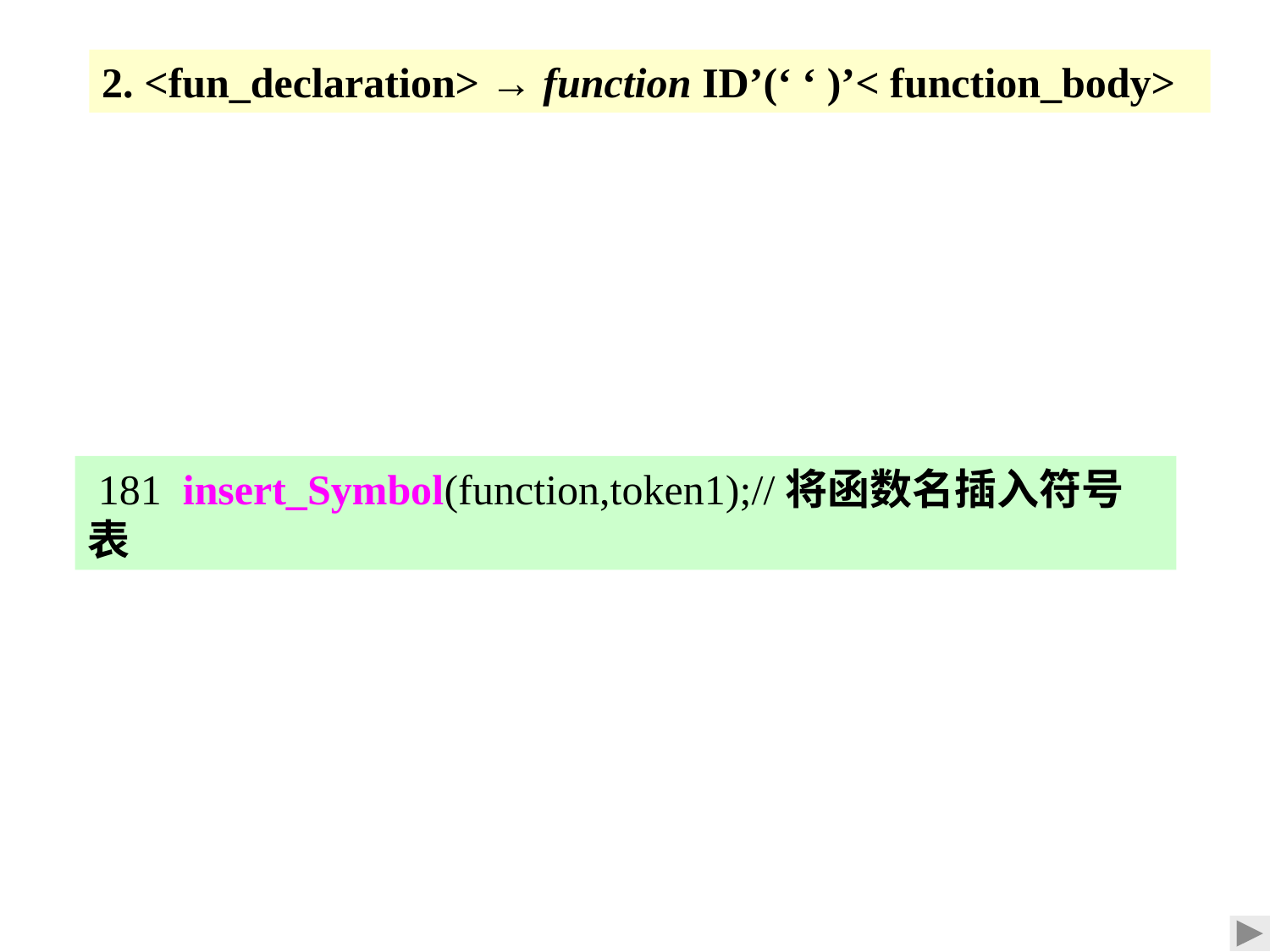

2. <fun_declaration> → function ID’(‘ ‘ )’< function_body>
 181  insert_Symbol(function,token1);//将函数名插入符号表